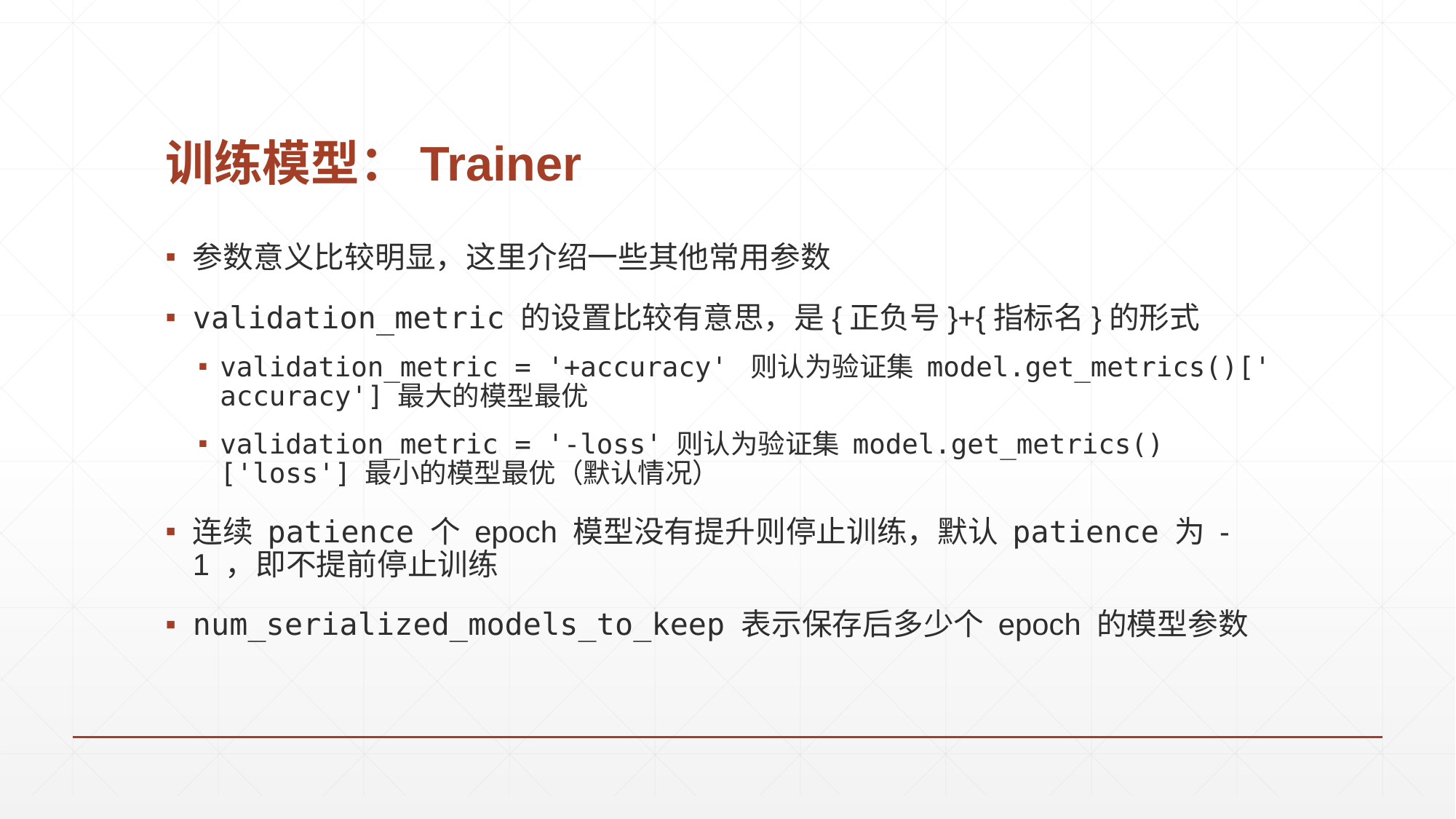

# 训练模型：Trainer
参数意义比较明显，这里介绍一些其他常用参数
validation_metric 的设置比较有意思，是{正负号}+{指标名}的形式
validation_metric = '+accuracy' 则认为验证集 model.get_metrics()[' accuracy'] 最大的模型最优
validation_metric = '-loss' 则认为验证集 model.get_metrics()['loss'] 最小的模型最优（默认情况）
连续 patience 个 epoch 模型没有提升则停止训练，默认 patience 为 -1 ，即不提前停止训练
num_serialized_models_to_keep 表示保存后多少个 epoch 的模型参数